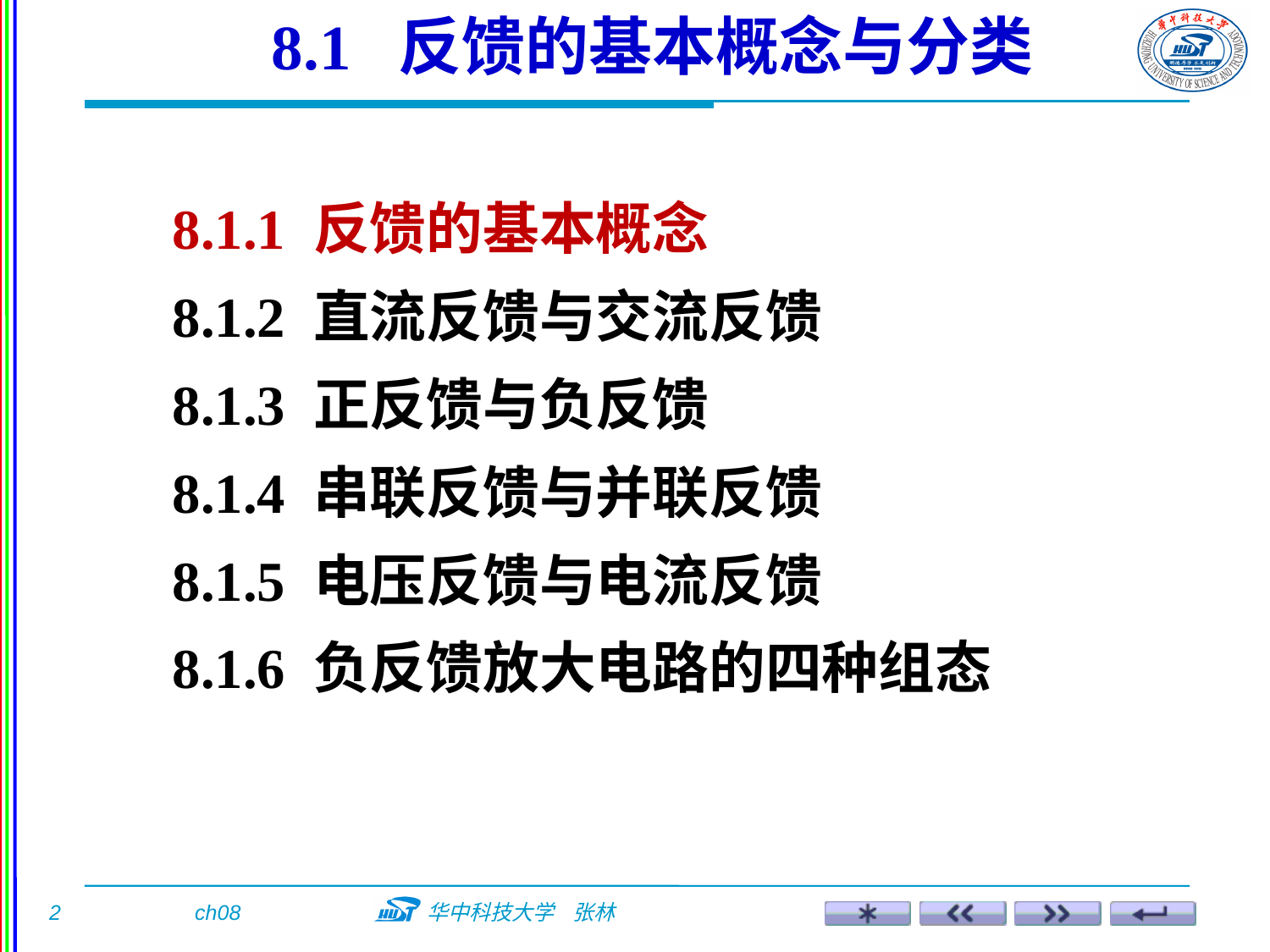

8.1  反馈的基本概念与分类
8.1.1 反馈的基本概念
8.1.2 直流反馈与交流反馈
8.1.3 正反馈与负反馈
8.1.4 串联反馈与并联反馈
8.1.5 电压反馈与电流反馈
8.1.6 负反馈放大电路的四种组态